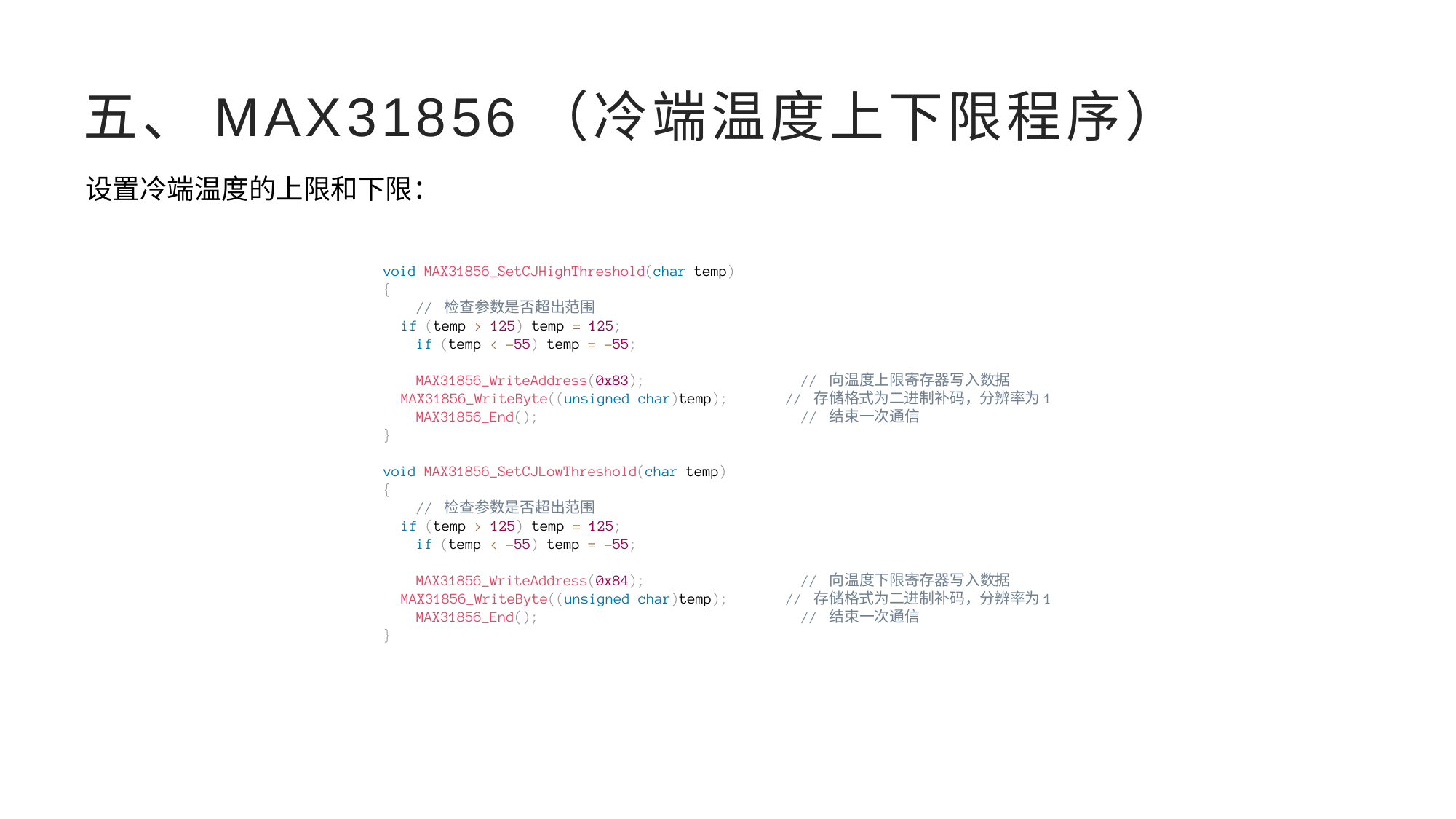

# 五、MAX31856（冷端温度上下限程序）
设置冷端温度的上限和下限：
void MAX31856_SetCJHighThreshold(char temp)
{
    // 检查参数是否超出范围
    if (temp > 125) temp = 125;
    if (temp < -55) temp = -55;
    MAX31856_WriteAddress(0x83);                   // 向温度上限寄存器写入数据
    MAX31856_WriteByte((unsigned char)temp);       // 存储格式为二进制补码，分辨率为1
    MAX31856_End();                                // 结束一次通信
}
void MAX31856_SetCJLowThreshold(char temp)
{
    // 检查参数是否超出范围
    if (temp > 125) temp = 125;
    if (temp < -55) temp = -55;
    MAX31856_WriteAddress(0x84);                   // 向温度下限寄存器写入数据
    MAX31856_WriteByte((unsigned char)temp);       // 存储格式为二进制补码，分辨率为1
    MAX31856_End();                                // 结束一次通信
}